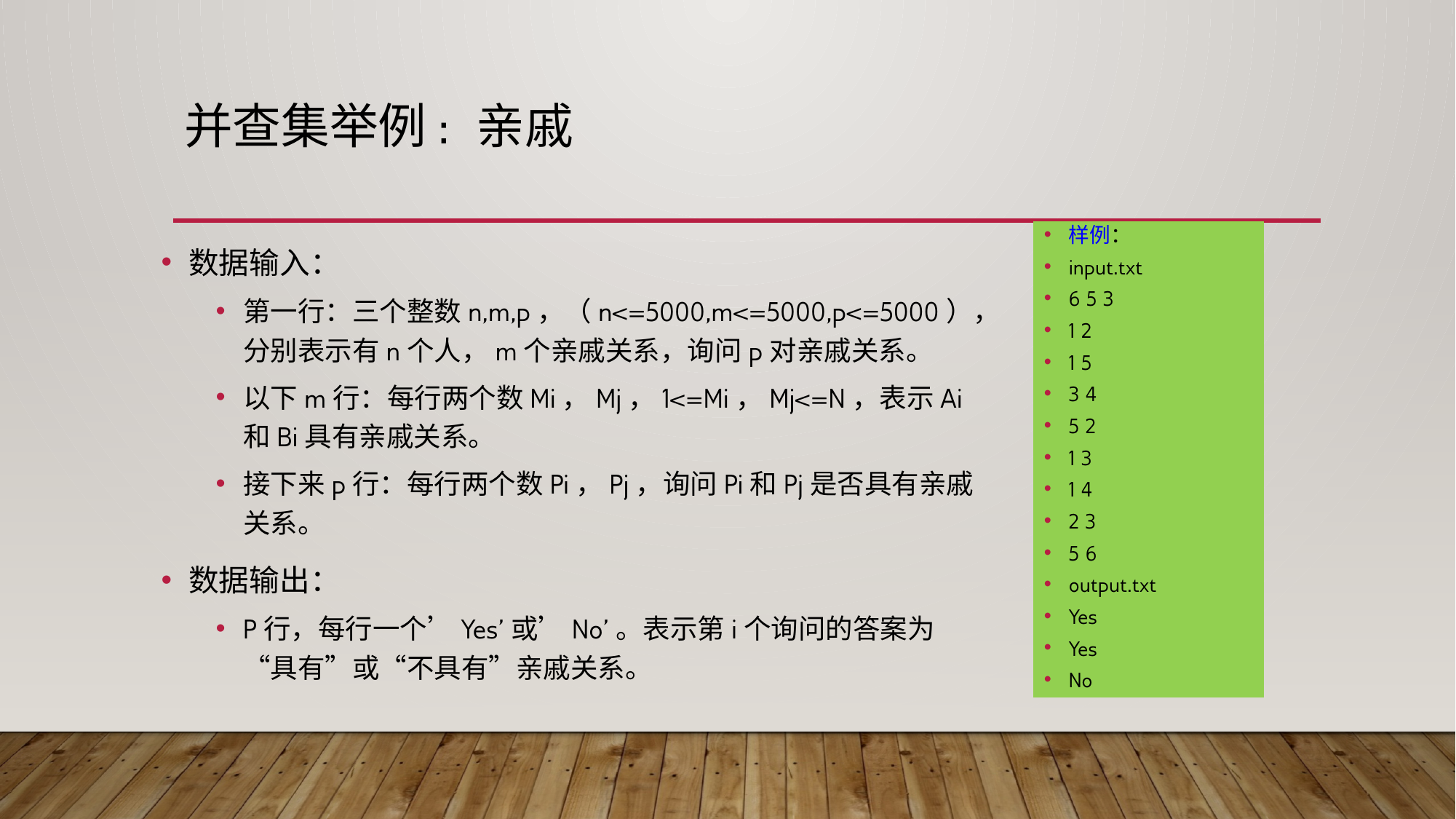

# 并查集举例: 亲戚
样例：
input.txt
6 5 3
1 2
1 5
3 4
5 2
1 3
1 4
2 3
5 6
output.txt
Yes
Yes
No

数据输入：
第一行：三个整数n,m,p，（n<=5000,m<=5000,p<=5000），分别表示有n个人，m个亲戚关系，询问p对亲戚关系。
以下m行：每行两个数Mi，Mj，1<=Mi，Mj<=N，表示Ai和Bi具有亲戚关系。
接下来p行：每行两个数Pi，Pj，询问Pi和Pj是否具有亲戚关系。
数据输出：
P行，每行一个’Yes’或’No’。表示第i个询问的答案为“具有”或“不具有”亲戚关系。